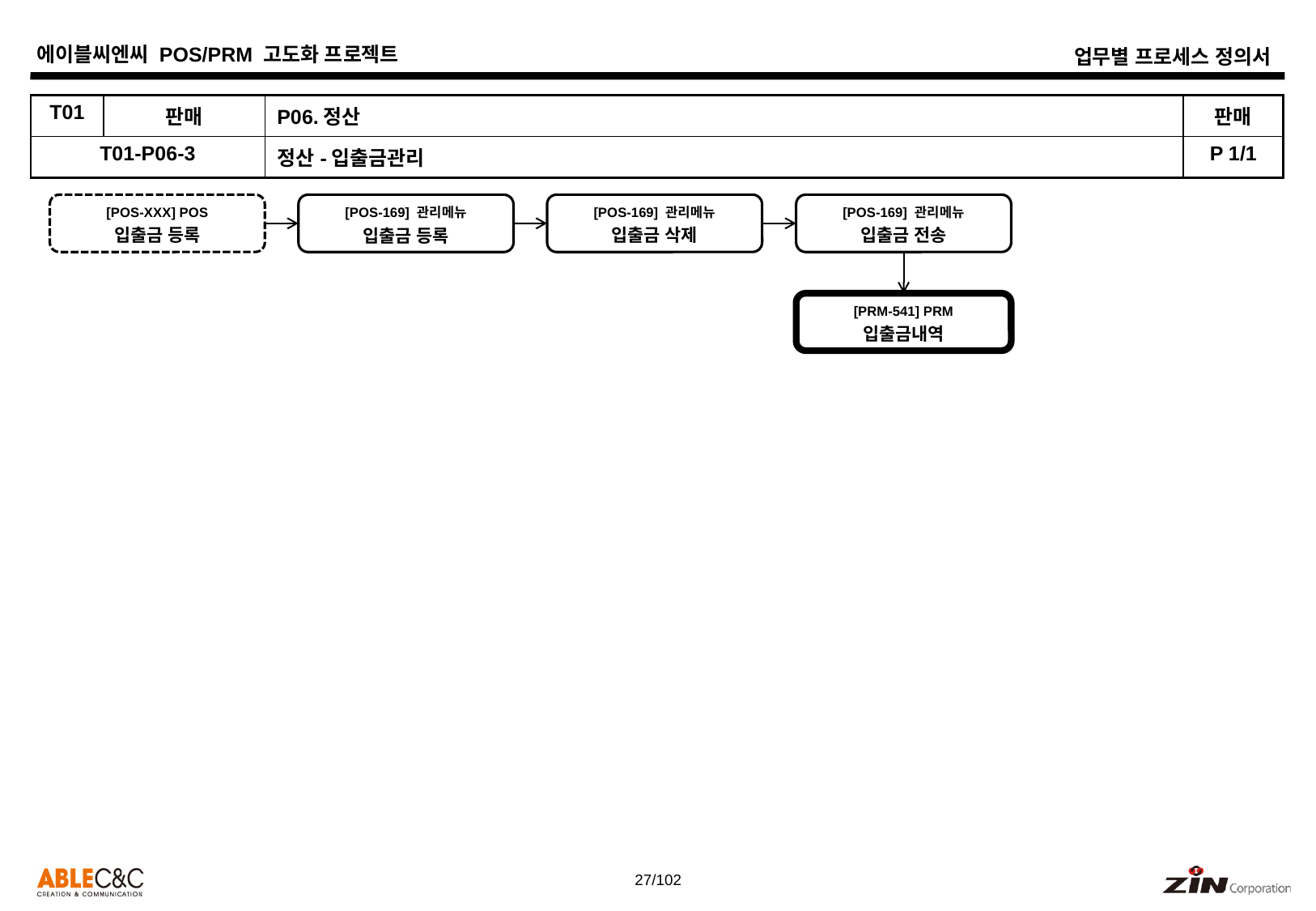

| T01 | 판매 | P06.정산 | 판매 |
| --- | --- | --- | --- |
| T01-P06-3 |  | 정산-입출금관리 | P 1/1 |
[POS-XXX] POS
입출금 등록
[POS-169] 관리메뉴
입출금 삭제
[POS-169] 관리메뉴
입출금 전송
[POS-169] 관리메뉴
입출금 등록
[PRM-541] PRM
입출금내역